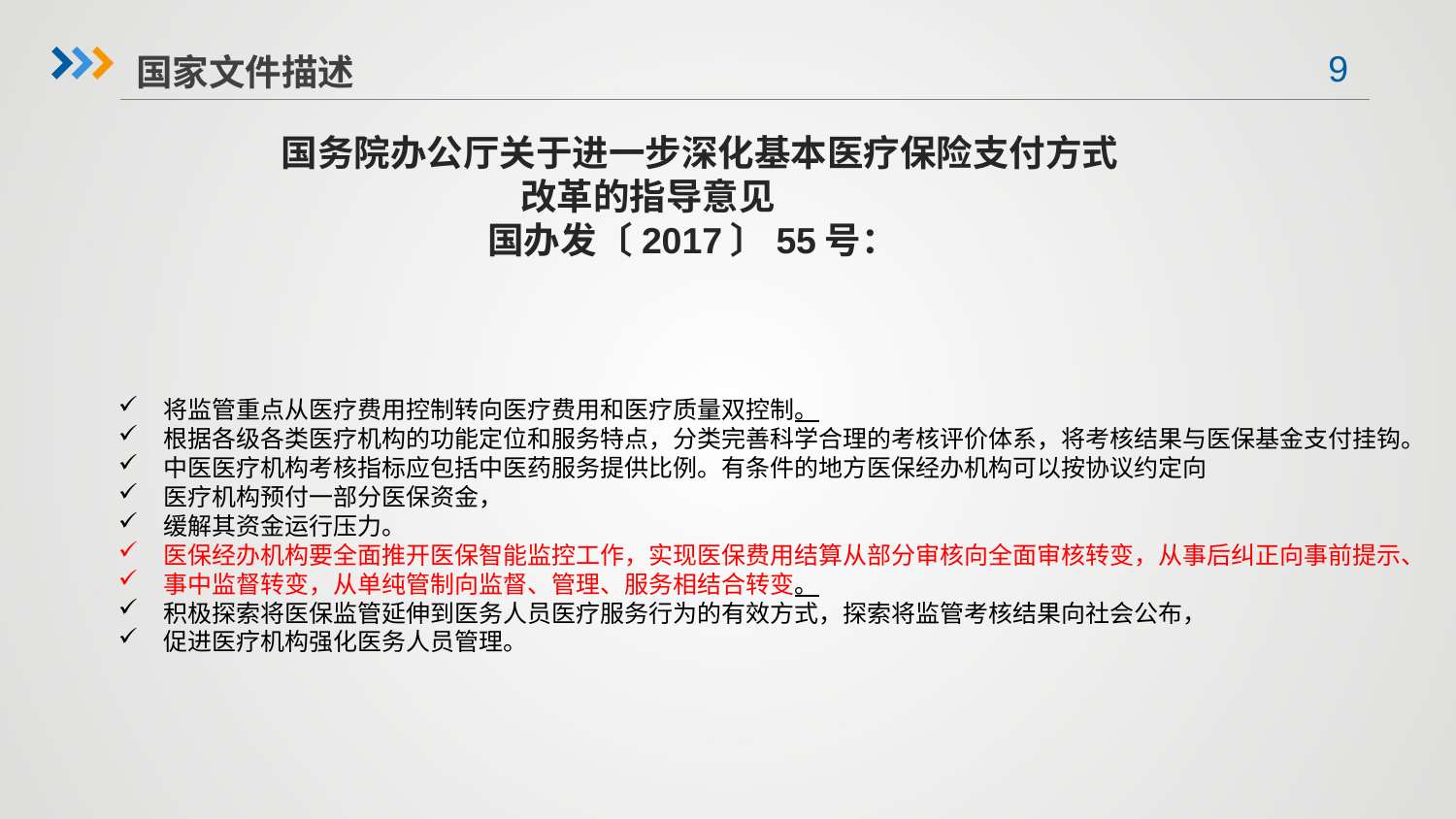

国家文件描述
           国务院办公厅关于进一步深化基本医疗保险支付方式
                                        改革的指导意见
                                    国办发〔2017〕55号：

将监管重点从医疗费用控制转向医疗费用和医疗质量双控制。
根据各级各类医疗机构的功能定位和服务特点，分类完善科学合理的考核评价体系，将考核结果与医保基金支付挂钩。
中医医疗机构考核指标应包括中医药服务提供比例。有条件的地方医保经办机构可以按协议约定向
医疗机构预付一部分医保资金，
缓解其资金运行压力。
医保经办机构要全面推开医保智能监控工作，实现医保费用结算从部分审核向全面审核转变，从事后纠正向事前提示、
事中监督转变，从单纯管制向监督、管理、服务相结合转变。
积极探索将医保监管延伸到医务人员医疗服务行为的有效方式，探索将监管考核结果向社会公布，
促进医疗机构强化医务人员管理。